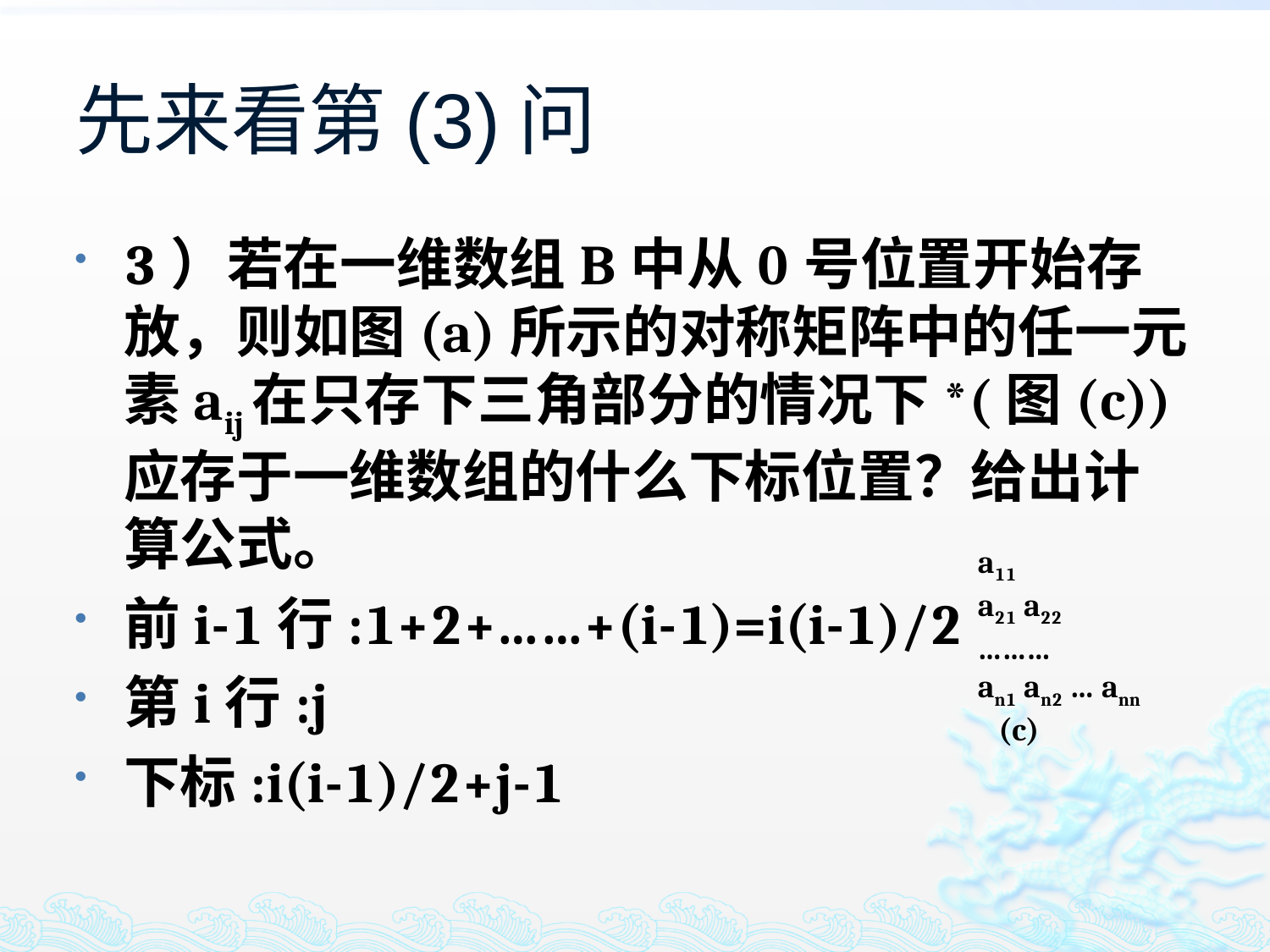

# 先来看第(3)问
3）若在一维数组B中从0号位置开始存放，则如图(a)所示的对称矩阵中的任一元素aij在只存下三角部分的情况下*(图(c))应存于一维数组的什么下标位置？给出计算公式。
前i-1行:1+2+……+(i-1)=i(i-1)/2
第i行:j
下标:i(i-1)/2+j-1
a11
a21 a22
………
an1 an2 … ann
   (c)